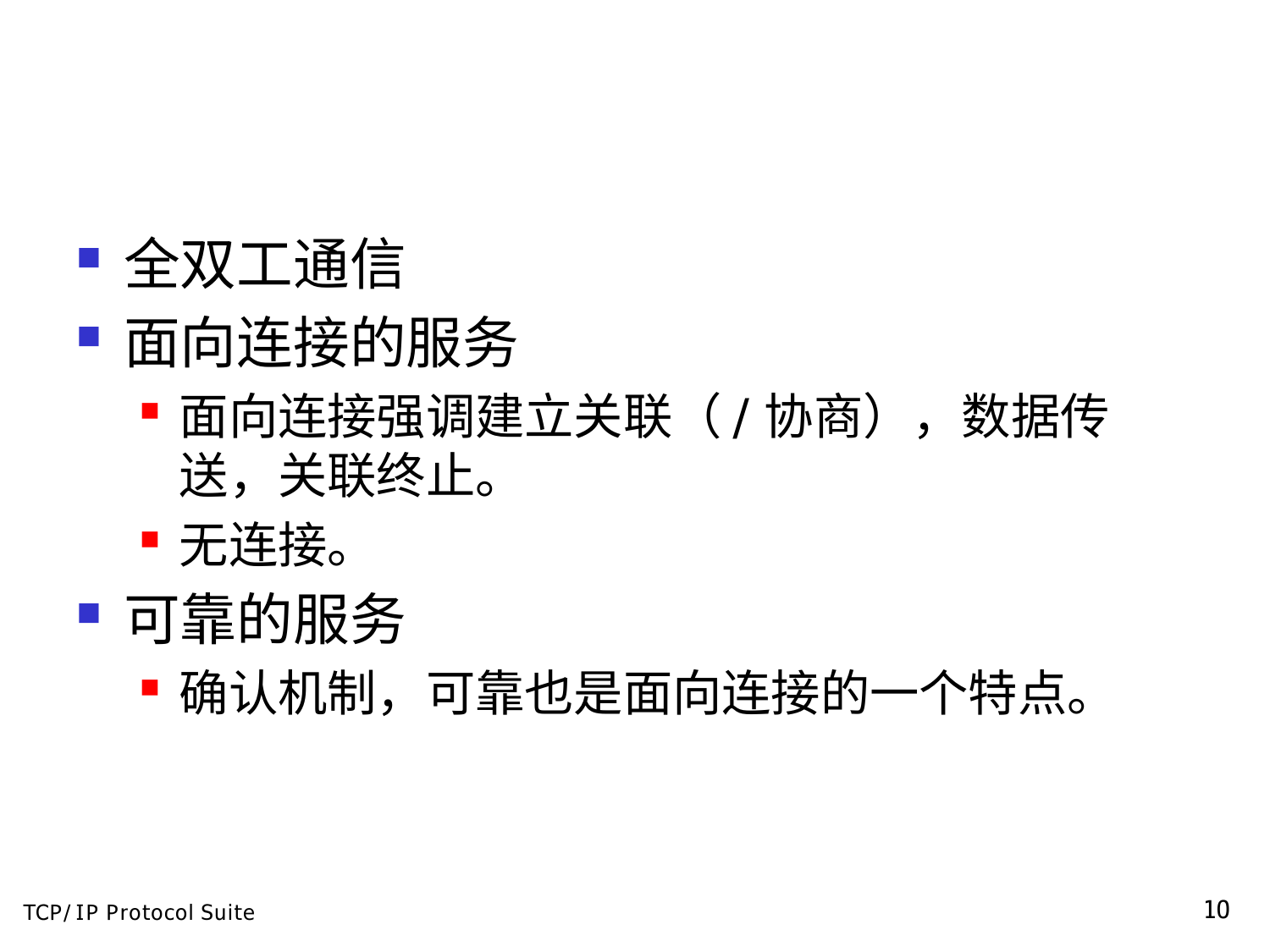

全双工通信
面向连接的服务
面向连接强调建立关联（/协商），数据传送，关联终止。
无连接。
可靠的服务
确认机制，可靠也是面向连接的一个特点。
10
TCP/IP Protocol Suite